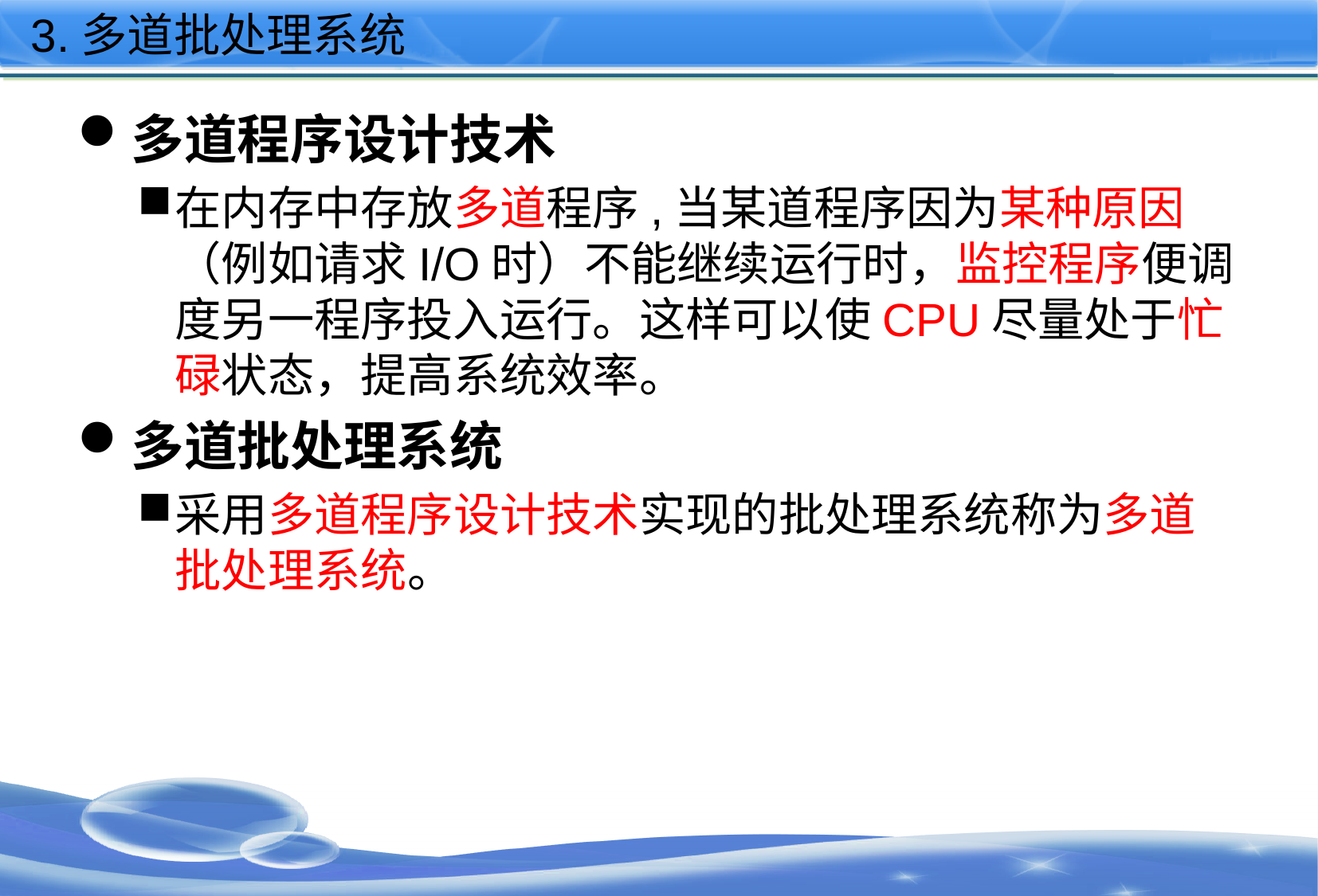

# 3.多道批处理系统
多道程序设计技术
在内存中存放多道程序,当某道程序因为某种原因（例如请求I/O时）不能继续运行时，监控程序便调度另一程序投入运行。这样可以使CPU尽量处于忙碌状态，提高系统效率。
多道批处理系统
采用多道程序设计技术实现的批处理系统称为多道批处理系统。